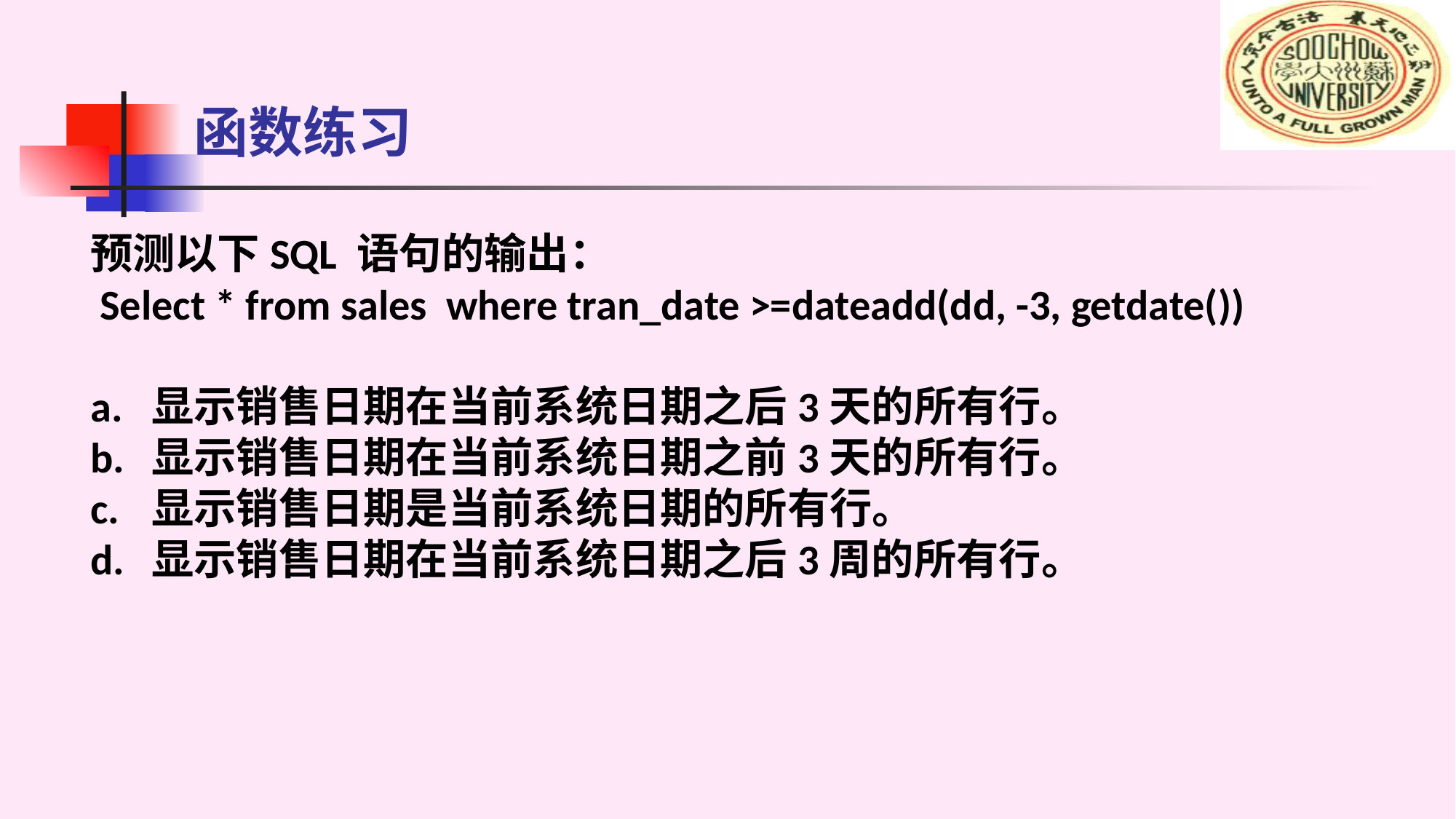

# 函数练习
预测以下SQL 语句的输出：
 Select * from sales  where tran_date >=dateadd(dd, -3, getdate())
a.	显示销售日期在当前系统日期之后3天的所有行。
b.	显示销售日期在当前系统日期之前3天的所有行。
c.	显示销售日期是当前系统日期的所有行。
d.	显示销售日期在当前系统日期之后3周的所有行。